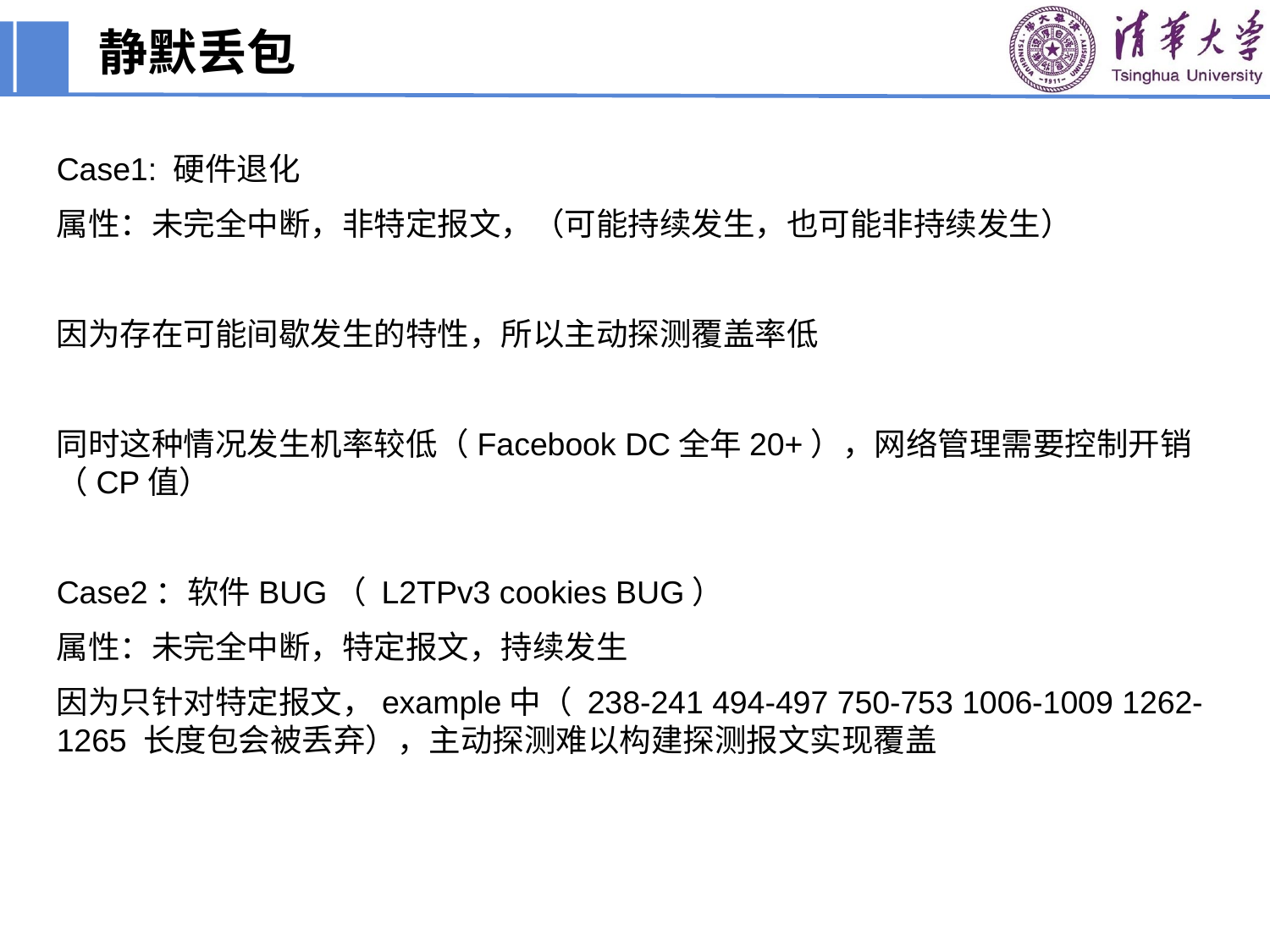

# 静默丢包
Case1: 硬件退化
属性：未完全中断，非特定报文，（可能持续发生，也可能非持续发生）

因为存在可能间歇发生的特性，所以主动探测覆盖率低

同时这种情况发生机率较低（Facebook DC全年20+），网络管理需要控制开销（CP值）

Case2：软件BUG（ L2TPv3 cookies BUG）
属性：未完全中断，特定报文，持续发生
因为只针对特定报文，example中（ 238-241 494-497 750-753 1006-1009 1262-1265 长度包会被丢弃），主动探测难以构建探测报文实现覆盖